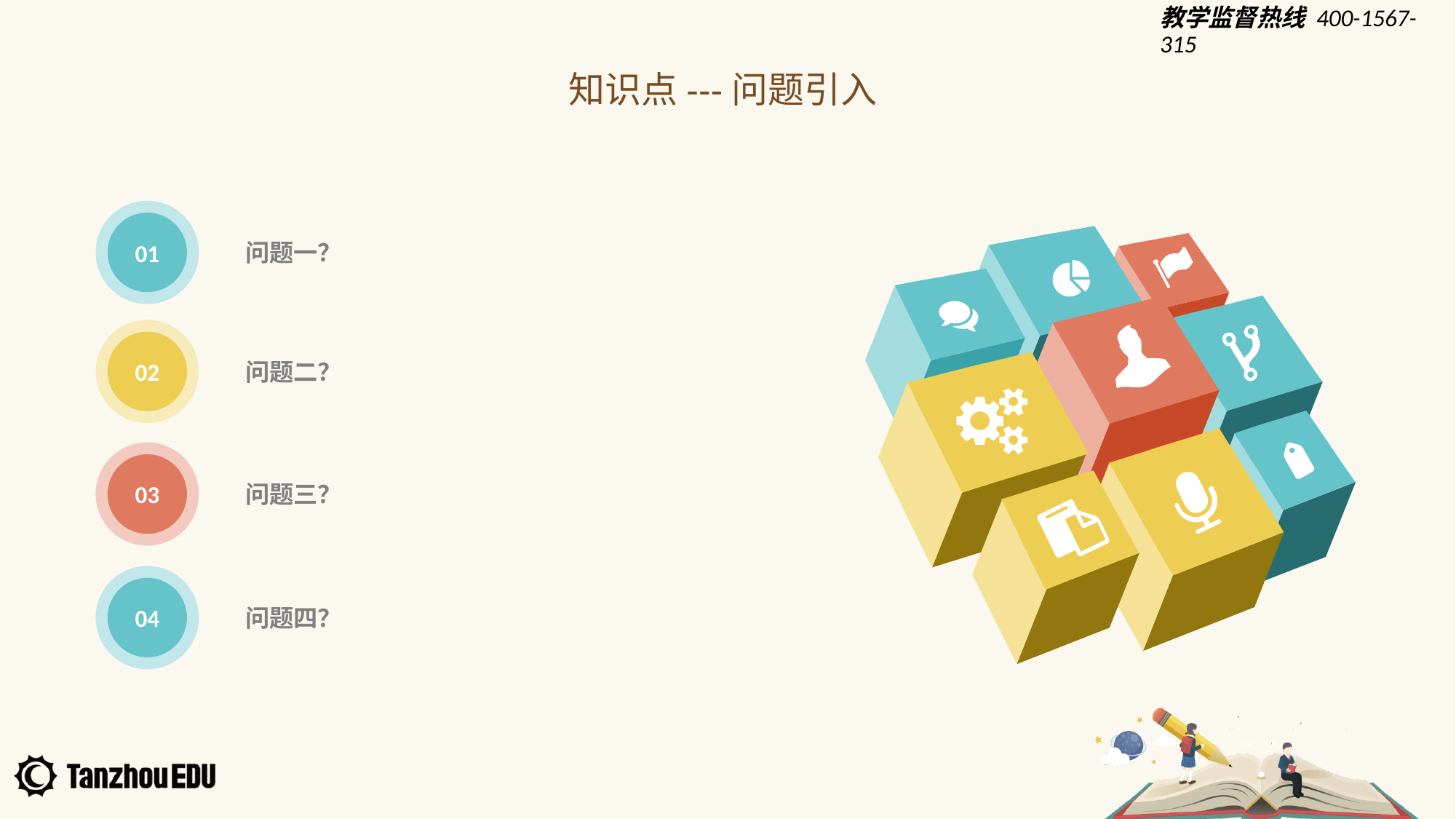

知识点---问题引入

01

问题一？

02

问题二？

03

问题三？

04
问题四？